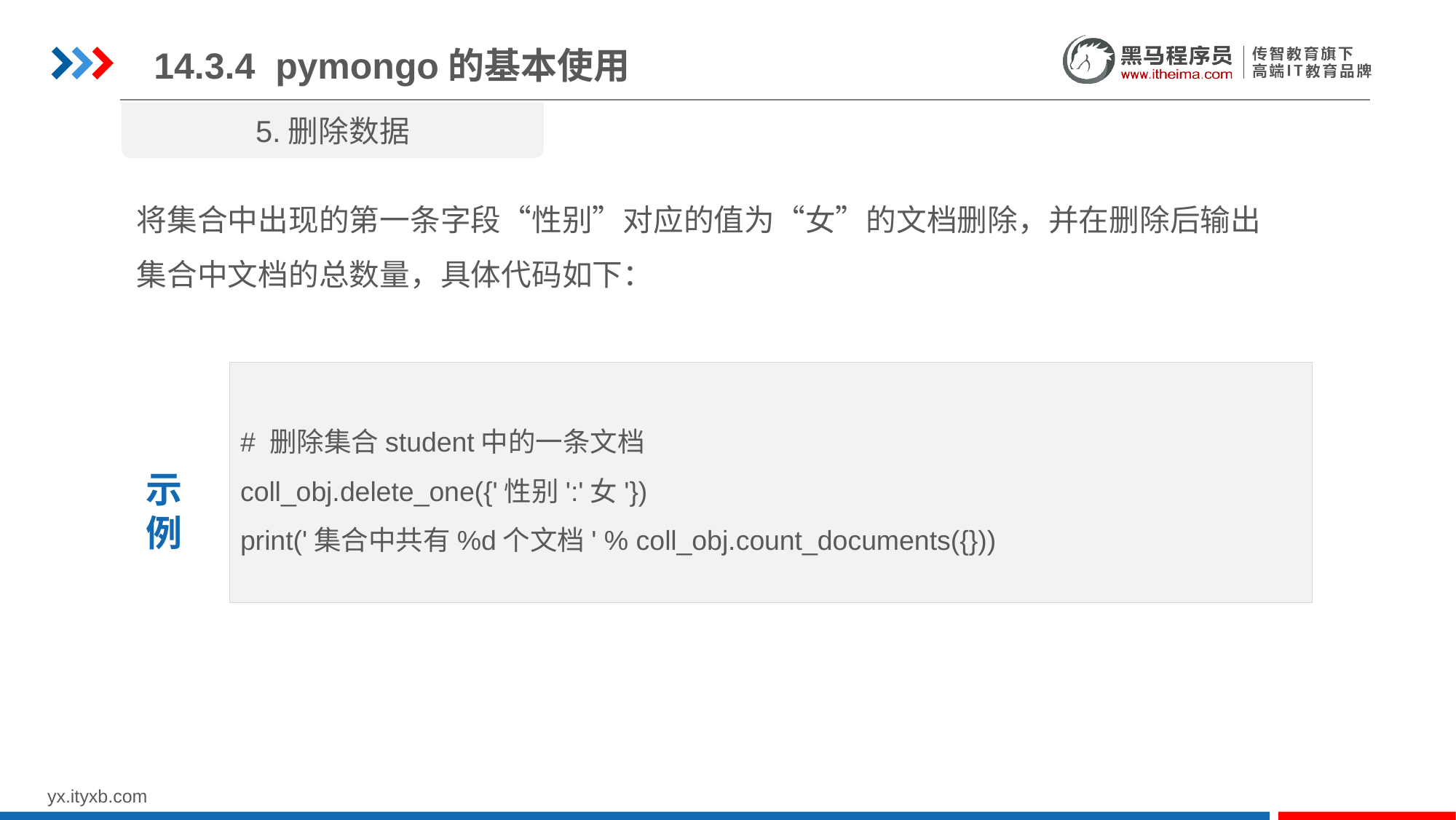

14.3.4  pymongo的基本使用

5.删除数据
将集合中出现的第一条字段“性别”对应的值为“女”的文档删除，并在删除后输出集合中文档的总数量，具体代码如下：
# 删除集合student中的一条文档
coll_obj.delete_one({'性别':'女'})
print('集合中共有%d个文档' % coll_obj.count_documents({}))
示
例